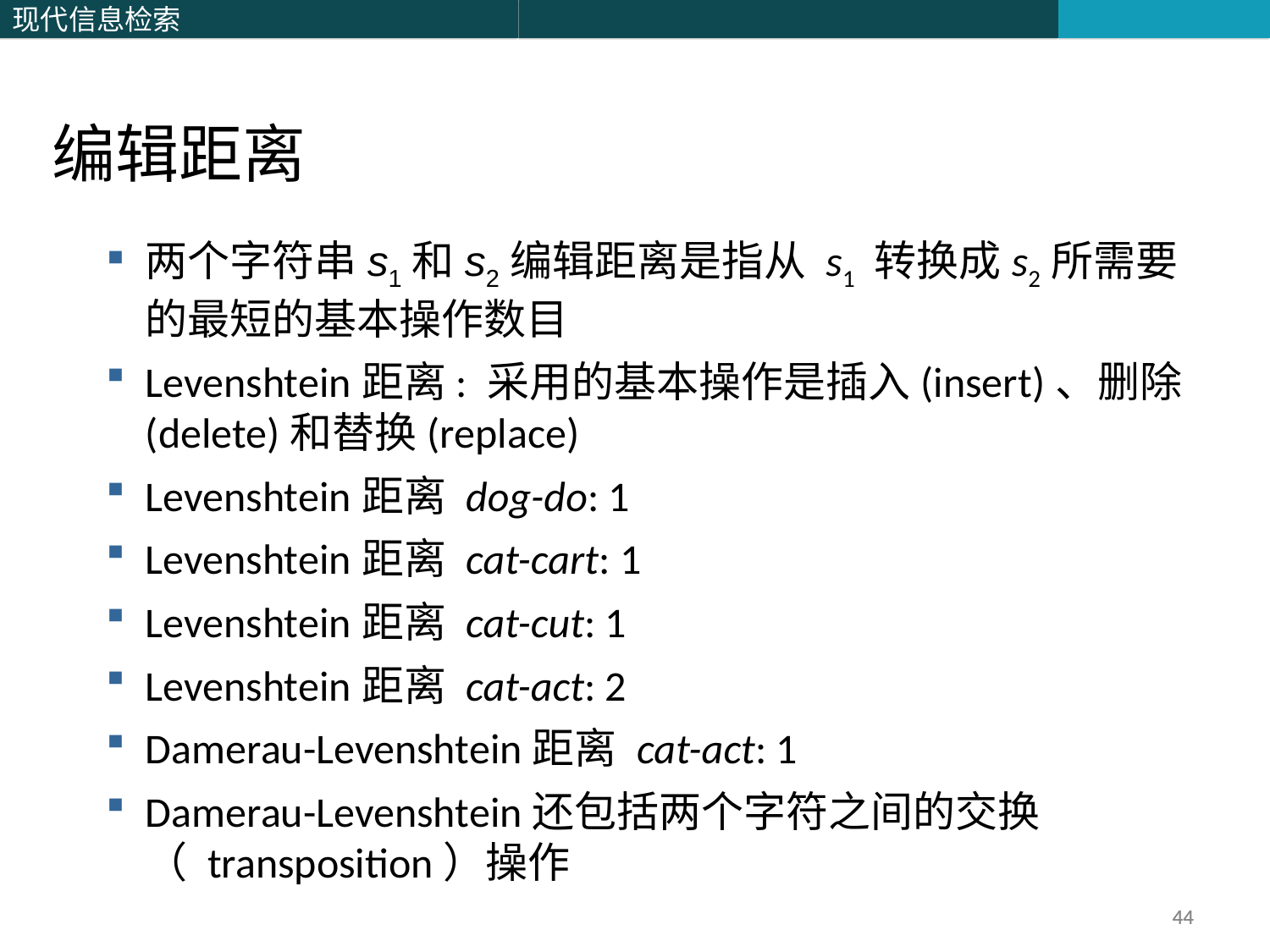

编辑距离
两个字符串s1和s2编辑距离是指从 s1 转换成s2所需要的最短的基本操作数目
Levenshtein距离: 采用的基本操作是插入(insert)、删除(delete)和替换(replace)
Levenshtein距离 dog-do: 1
Levenshtein距离 cat-cart: 1
Levenshtein距离 cat-cut: 1
Levenshtein距离 cat-act: 2
Damerau-Levenshtein距离 cat-act: 1
Damerau-Levenshtein还包括两个字符之间的交换（ transposition）操作
44
44